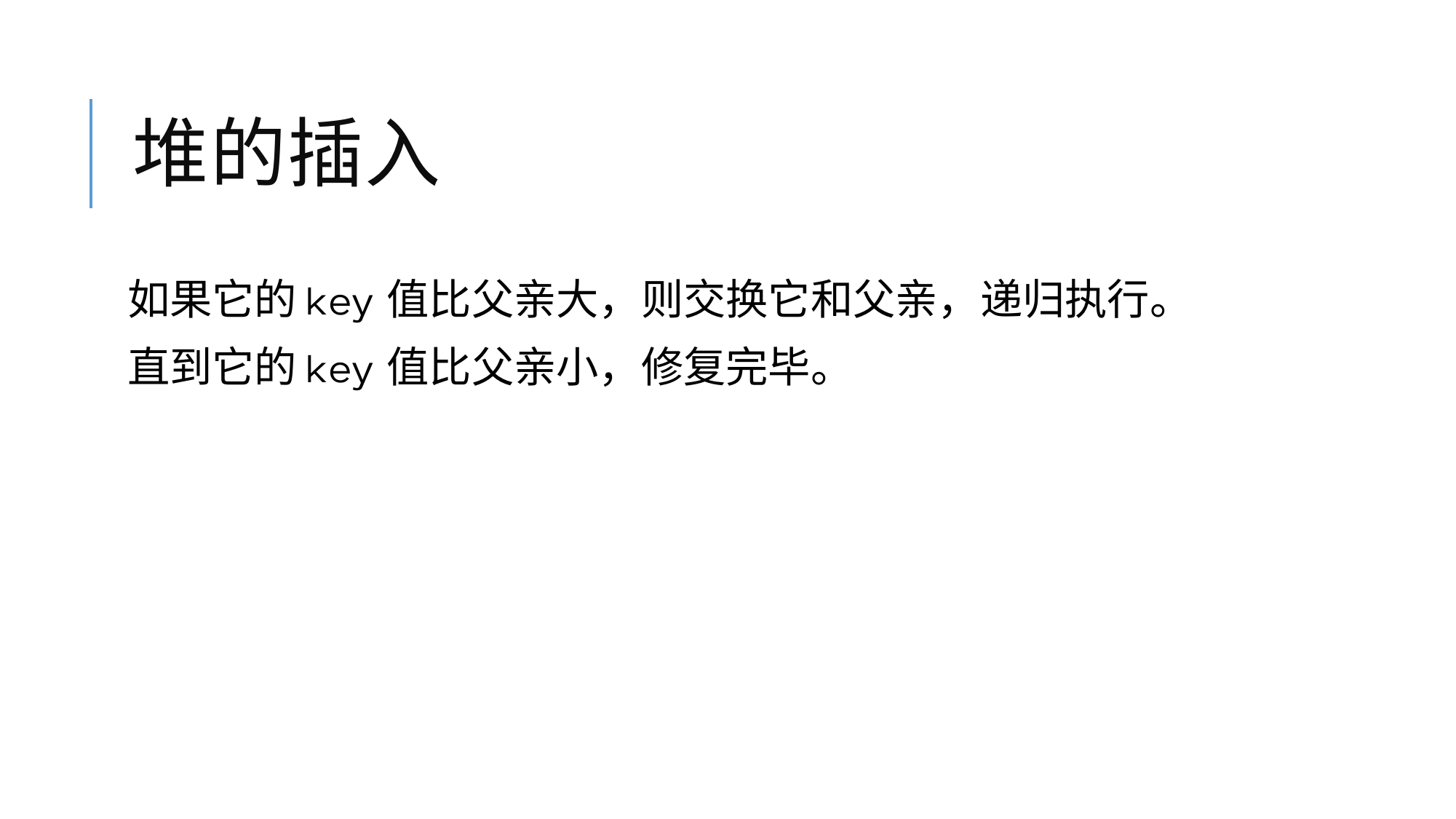

# 堆的插入
如果它的key值比父亲大，则交换它和父亲，递归执行。
直到它的key值比父亲小，修复完毕。